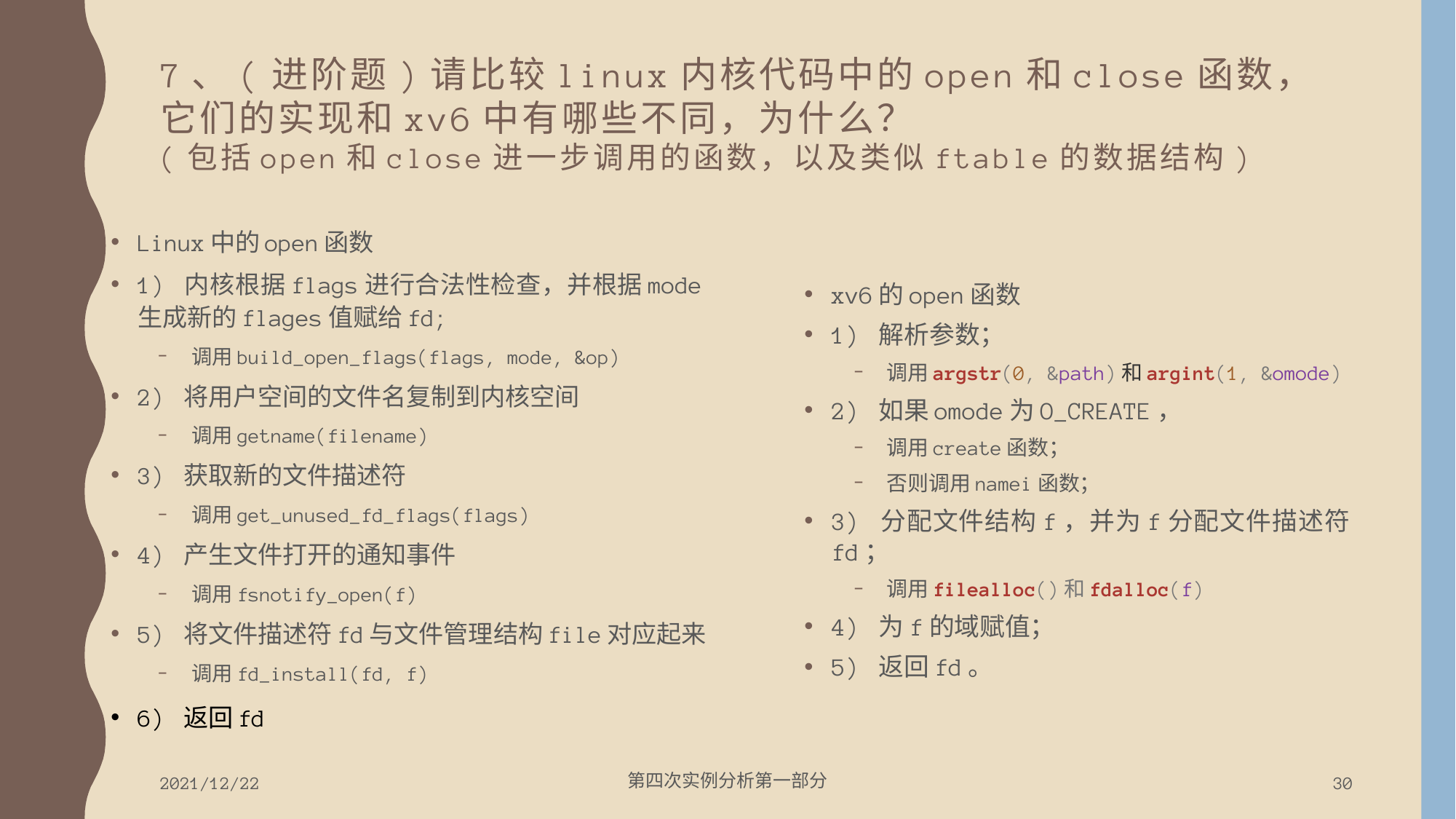

# 7、(进阶题)请比较linux内核代码中的open和close函数，它们的实现和xv6中有哪些不同，为什么？ (包括open和close进一步调用的函数，以及类似ftable的数据结构)
Linux中的open函数
1) 内核根据flags进行合法性检查，并根据mode生成新的flages值赋给fd;
调用build_open_flags(flags, mode, &op)
2) 将用户空间的文件名复制到内核空间
调用getname(filename)
3) 获取新的文件描述符
调用get_unused_fd_flags(flags)
4) 产生文件打开的通知事件
调用fsnotify_open(f)
5) 将文件描述符fd与文件管理结构file对应起来
调用fd_install(fd, f)
6) 返回fd
xv6的open函数
1) 解析参数；
调用argstr(0, &path)和argint(1, &omode)
2) 如果omode为O_CREATE，
调用create函数；
否则调用namei函数；
3) 分配文件结构f，并为f分配文件描述符fd；
调用filealloc()和fdalloc(f)
4) 为f的域赋值；
5) 返回fd。

2021/12/22
第四次实例分析第一部分
30